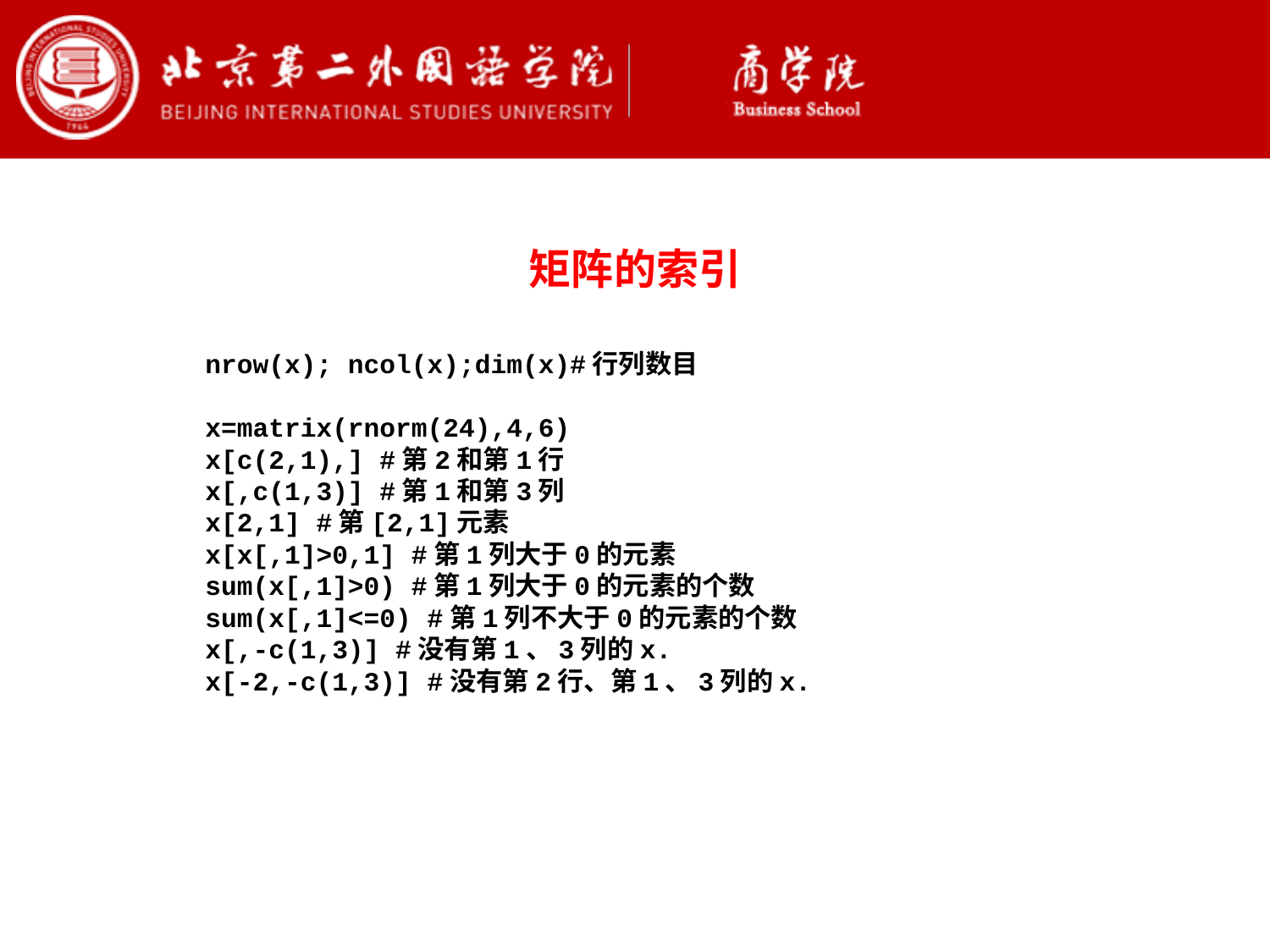

矩阵的索引
nrow(x); ncol(x);dim(x)#行列数目

x=matrix(rnorm(24),4,6)
x[c(2,1),] #第2和第1行
x[,c(1,3)] #第1和第3列
x[2,1] #第[2,1]元素
x[x[,1]>0,1] #第1列大于0的元素
sum(x[,1]>0) #第1列大于0的元素的个数
sum(x[,1]<=0) #第1列不大于0的元素的个数
x[,-c(1,3)] #没有第1、3列的x.
x[-2,-c(1,3)] #没有第2行、第1、3列的x.